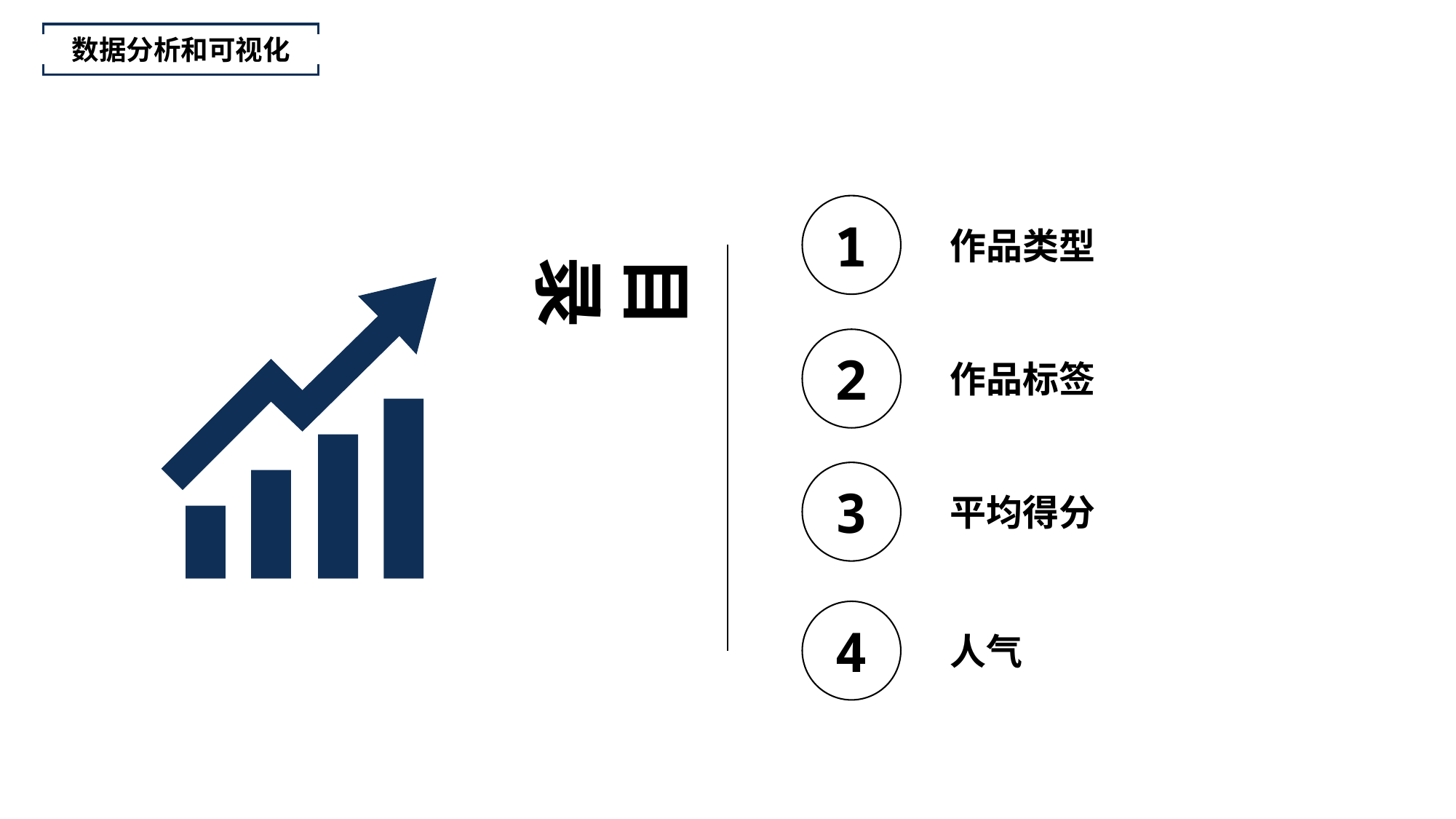

数据分析和可视化
1
作品类型
目录

2
作品标签
3
平均得分
4
人气